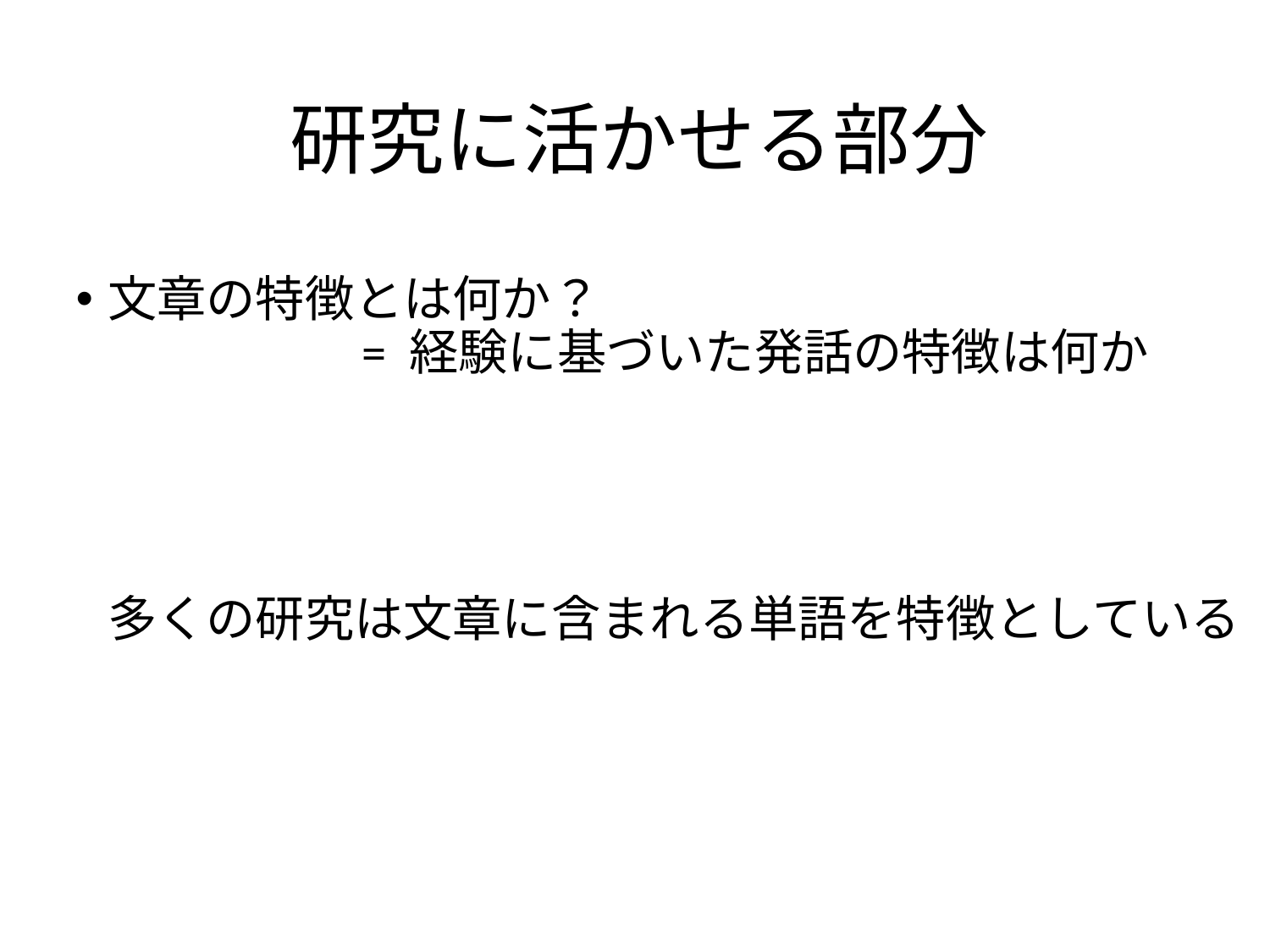

# 研究に活かせる部分
文章の特徴とは何か？
		= 経験に基づいた発話の特徴は何か
多くの研究は文章に含まれる単語を特徴としている